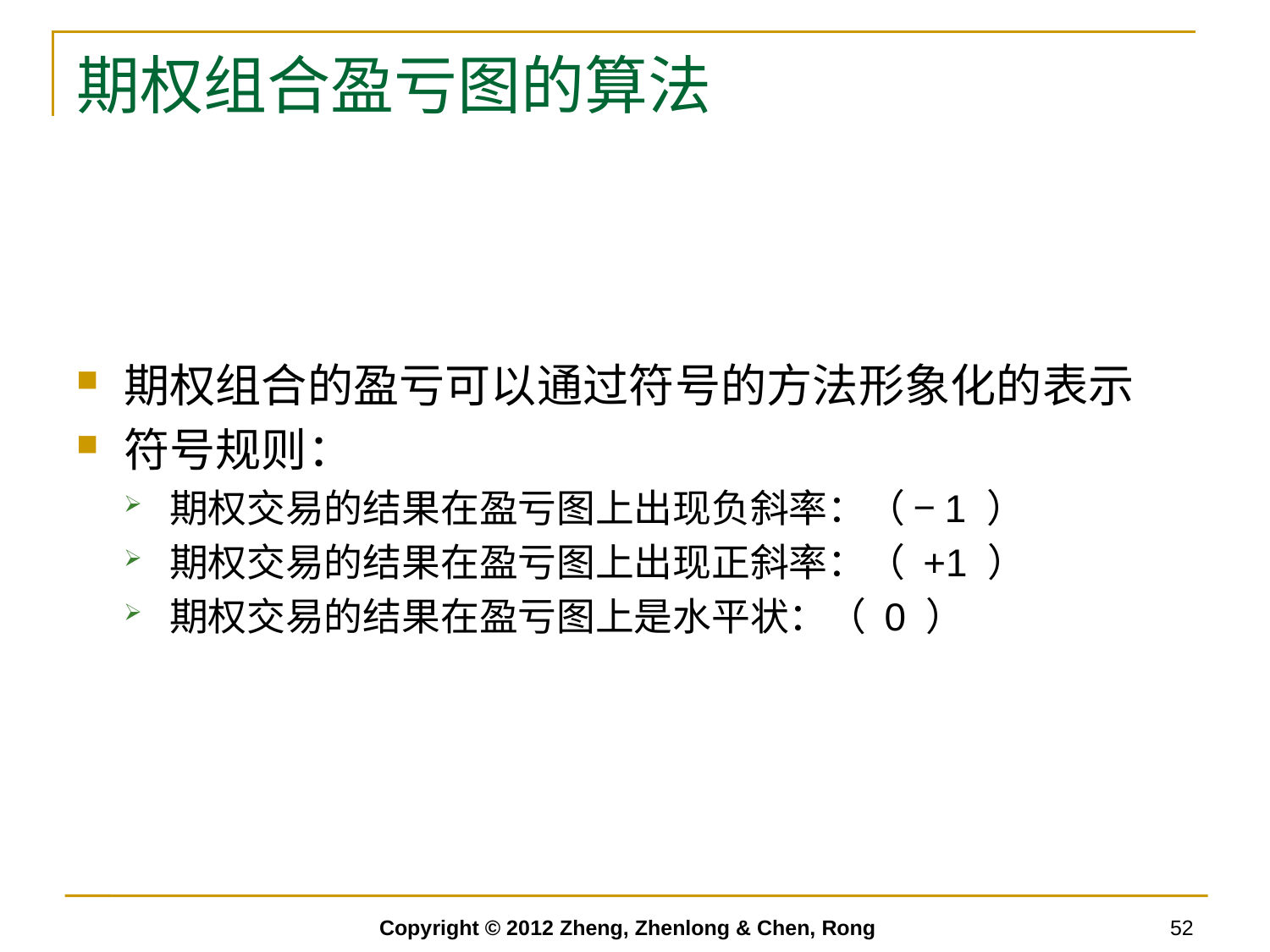

# 期权组合盈亏图的算法

期权组合的盈亏可以通过符号的方法形象化的表示
符号规则：
期权交易的结果在盈亏图上出现负斜率：（ −1 ）
期权交易的结果在盈亏图上出现正斜率：（ +1 ）
期权交易的结果在盈亏图上是水平状：（ 0 ）
Copyright © 2012 Zheng, Zhenlong & Chen, Rong
52